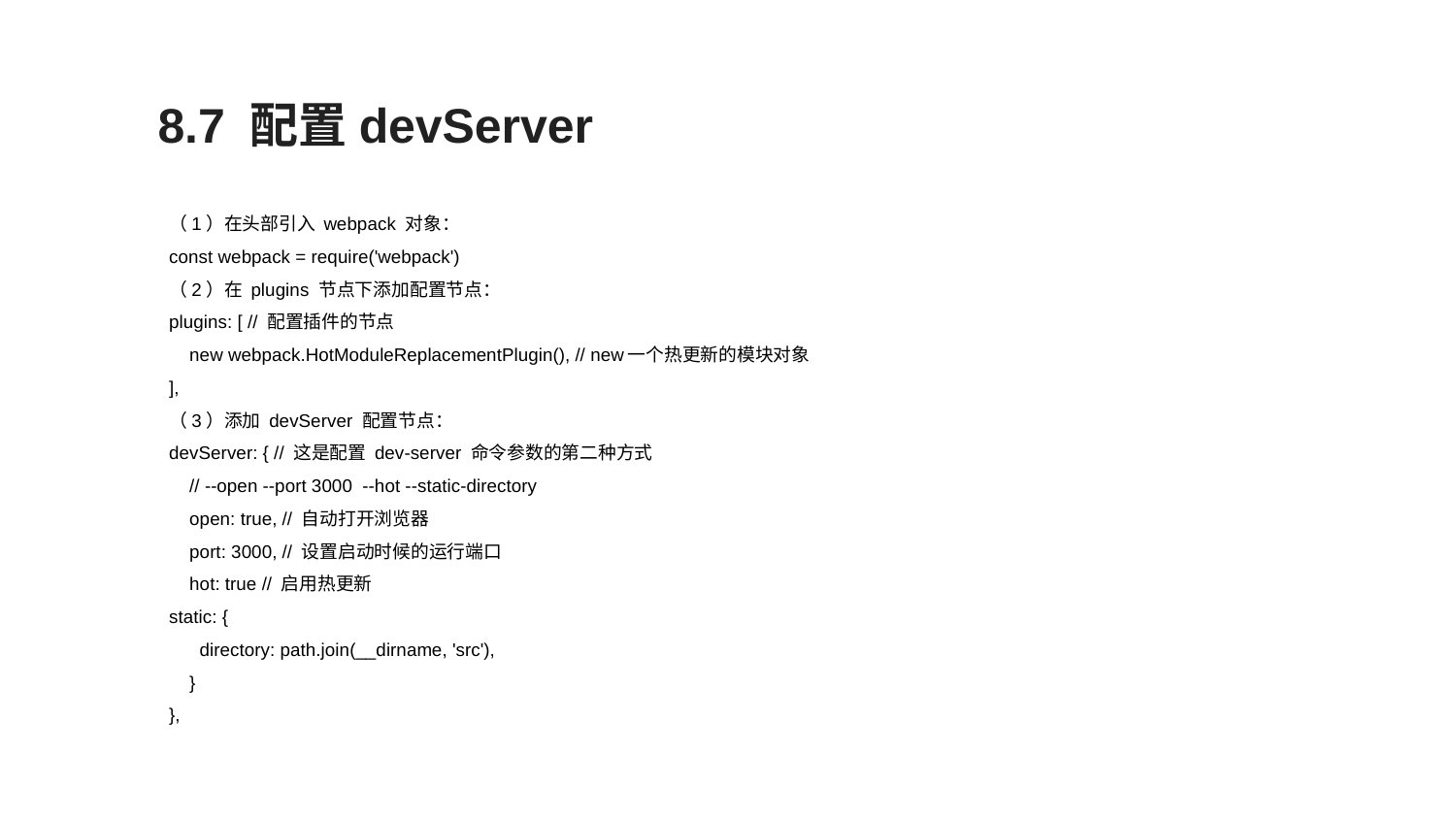

8.7 配置devServer
（1）在头部引入 webpack 对象：
const webpack = require('webpack')
（2）在 plugins 节点下添加配置节点：
plugins: [ // 配置插件的节点
    new webpack.HotModuleReplacementPlugin(), // new一个热更新的模块对象
],
（3）添加 devServer 配置节点：
devServer: { // 这是配置 dev-server 命令参数的第二种方式
    // --open --port 3000  --hot --static-directory
    open: true, // 自动打开浏览器
    port: 3000, // 设置启动时候的运行端口
    hot: true // 启用热更新
static: {
      directory: path.join(__dirname, 'src'),
    }
},